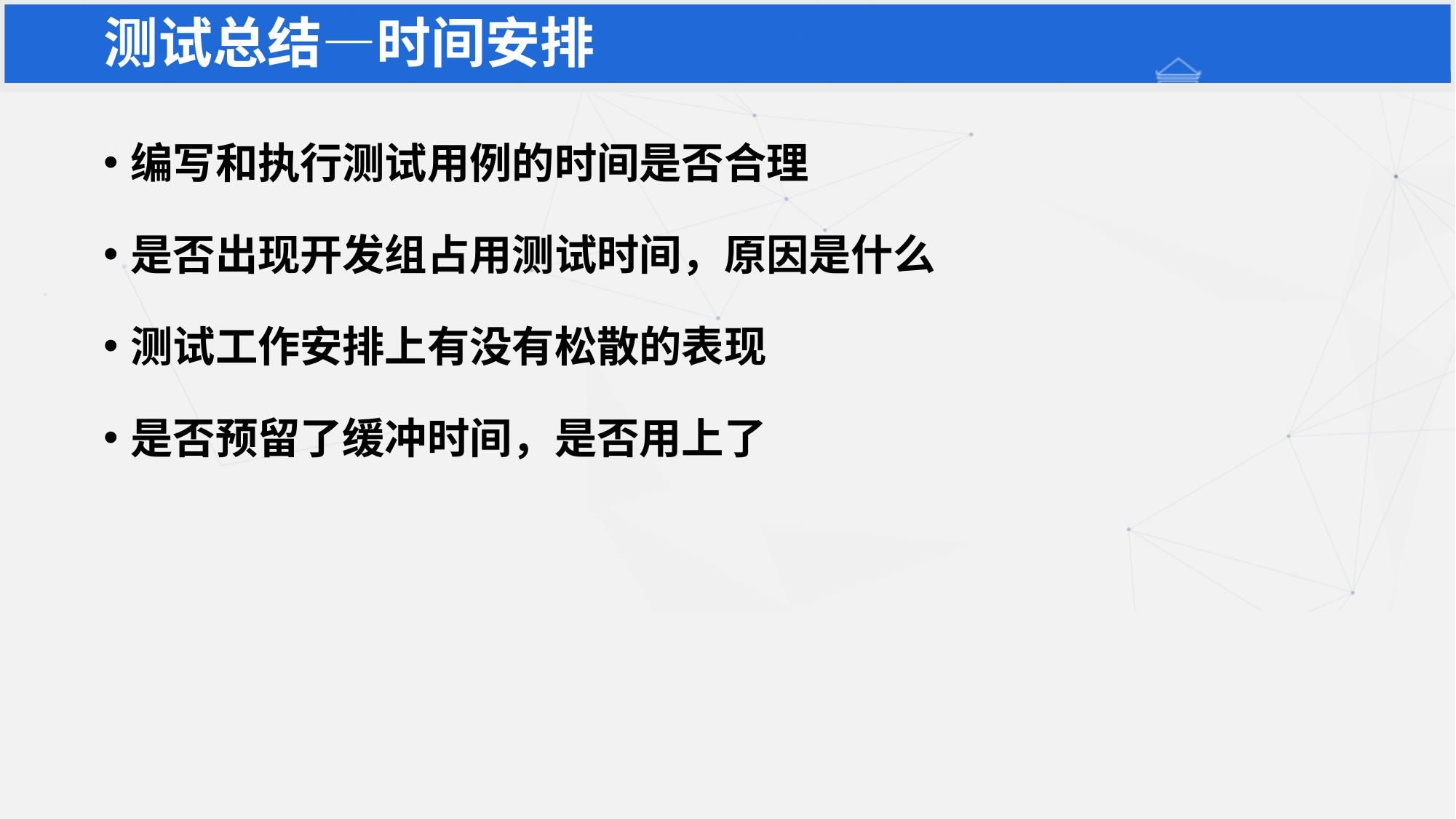

测试总结—时间安排
编写和执行测试用例的时间是否合理
是否出现开发组占用测试时间，原因是什么
测试工作安排上有没有松散的表现
是否预留了缓冲时间，是否用上了